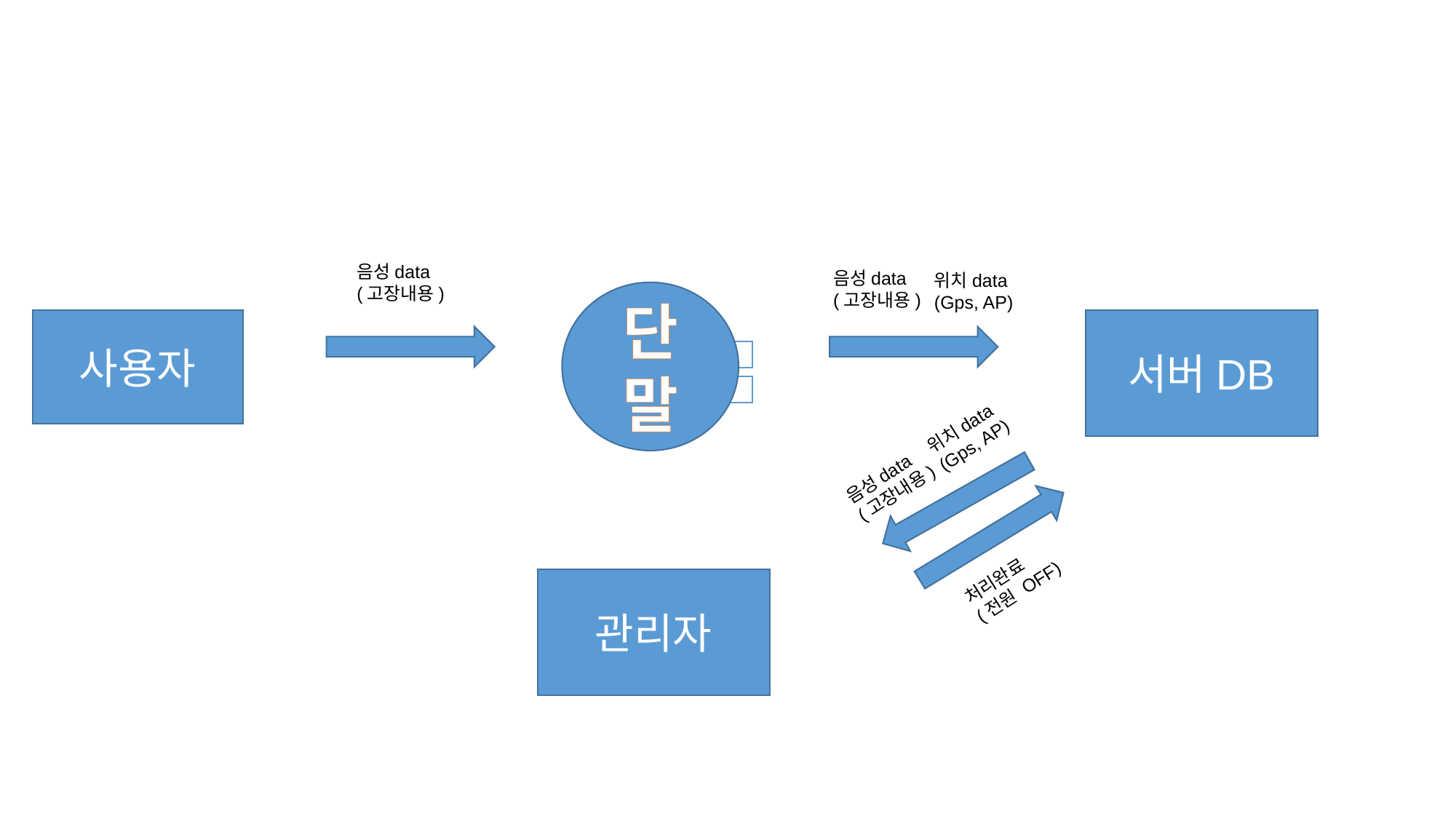

음성data
(고장내용)
음성data
(고장내용)
위치data
(Gps, AP)
단말

사용자
서버DB

위치data
(Gps, AP)
음성data
(고장내용)

처리완료
(전원 OFF)
관리자